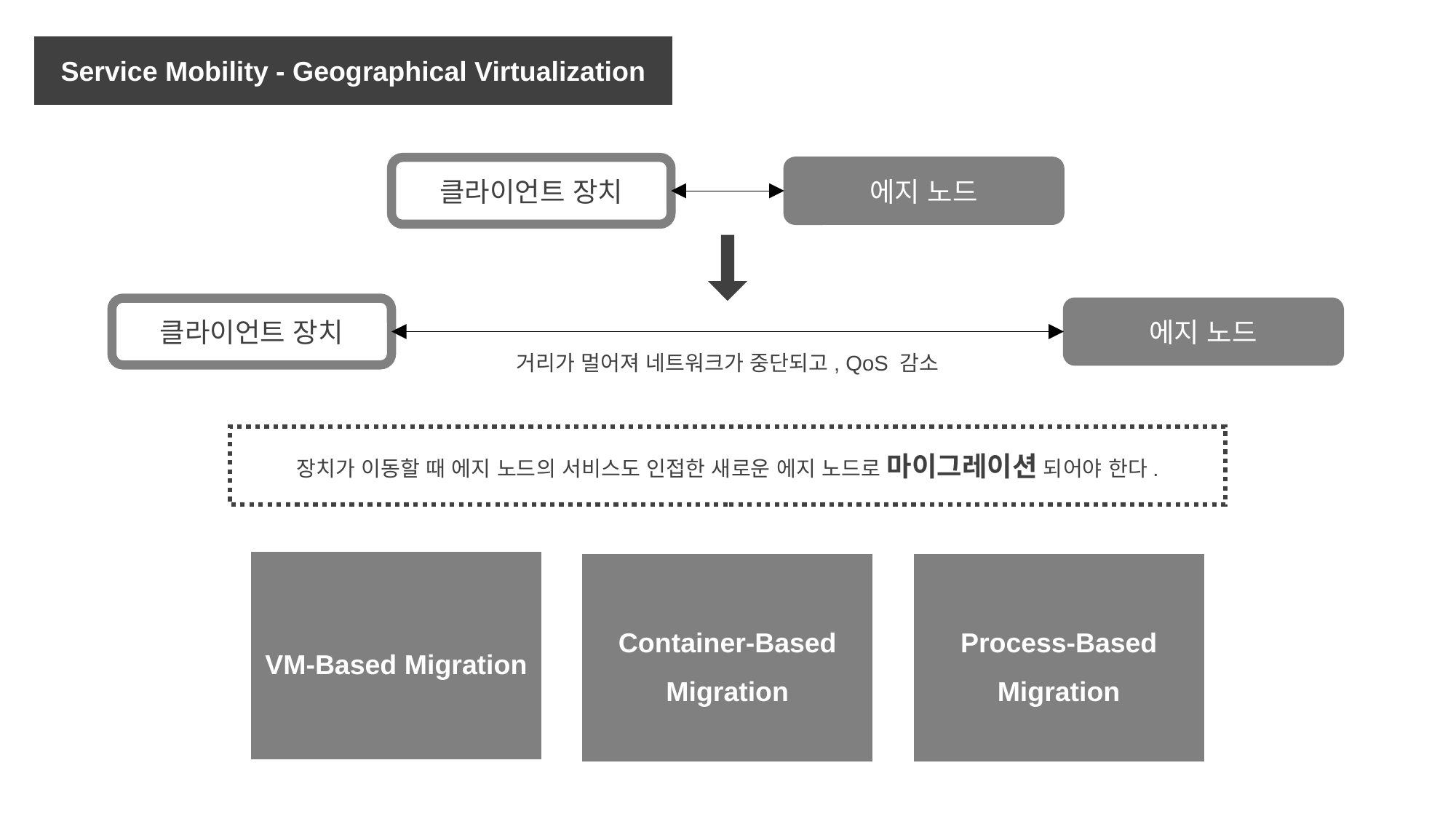

Service Mobility - Geographical Virtualization
클라이언트 장치
에지 노드

클라이언트 장치
에지 노드
거리가 멀어져 네트워크가 중단되고, QoS 감소
장치가 이동할 때 에지 노드의 서비스도 인접한 새로운 에지 노드로 마이그레이션 되어야 한다.
VM-Based Migration
Container-Based Migration
Process-Based Migration